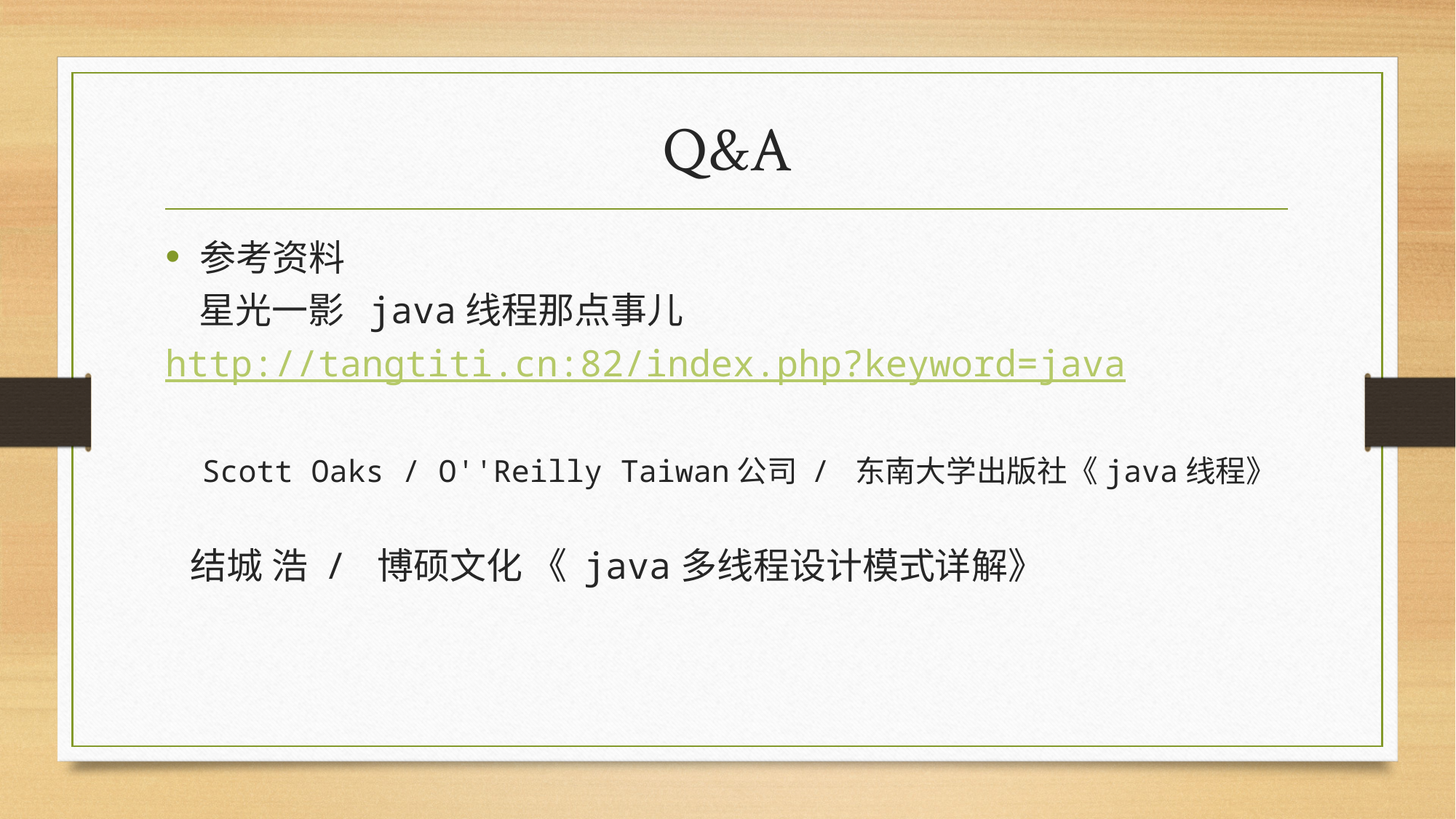

# Q&A
参考资料
   星光一影  java线程那点事儿
http://tangtiti.cn:82/index.php?keyword=java

  Scott Oaks / O''Reilly Taiwan公司 / 东南大学出版社《java线程》

  结城 浩 / 博硕文化 《 java多线程设计模式详解》